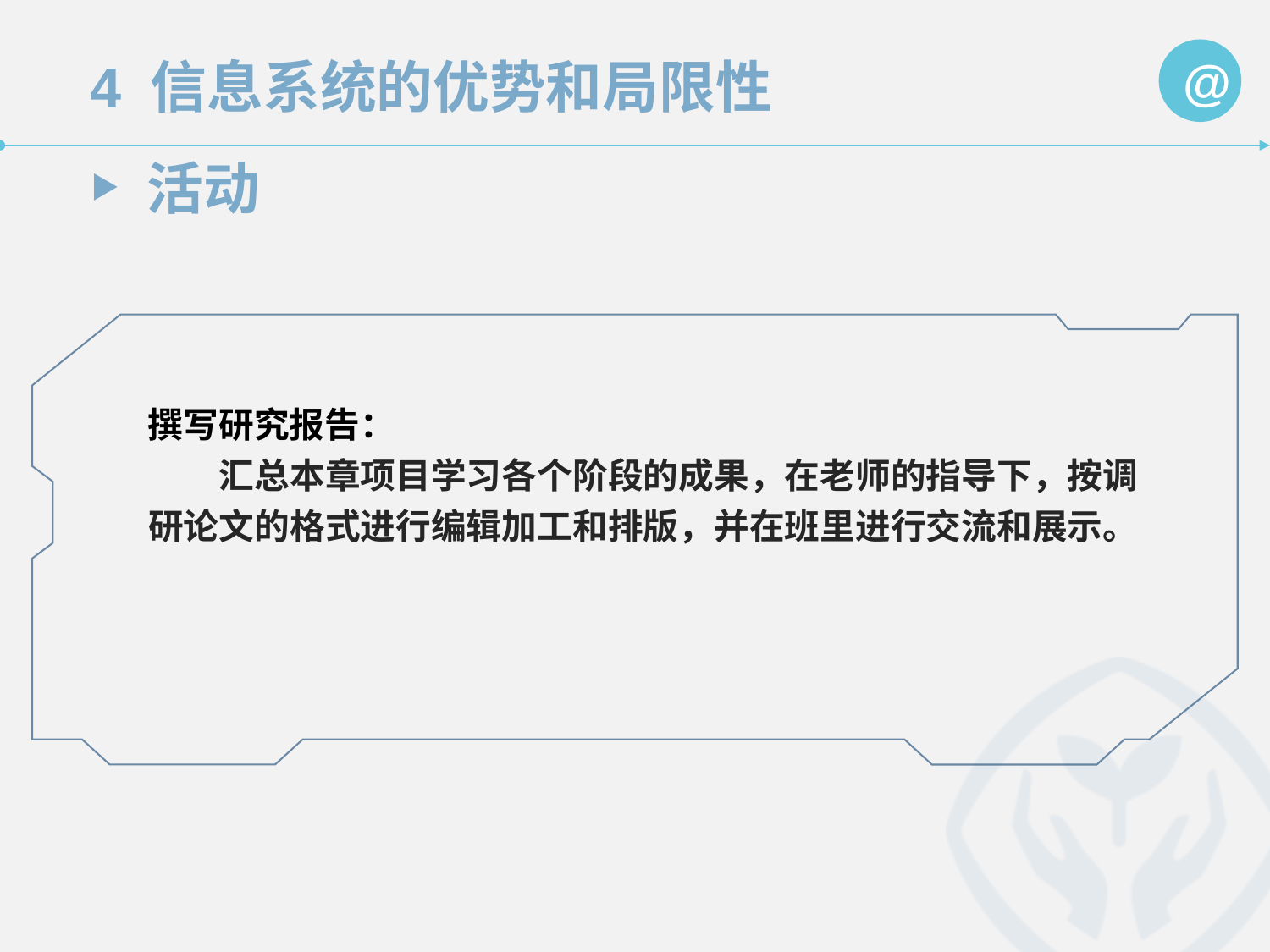

活动

撰写研究报告：
　　汇总本章项目学习各个阶段的成果，在老师的指导下，按调研论文的格式进行编辑加工和排版，并在班里进行交流和展示。